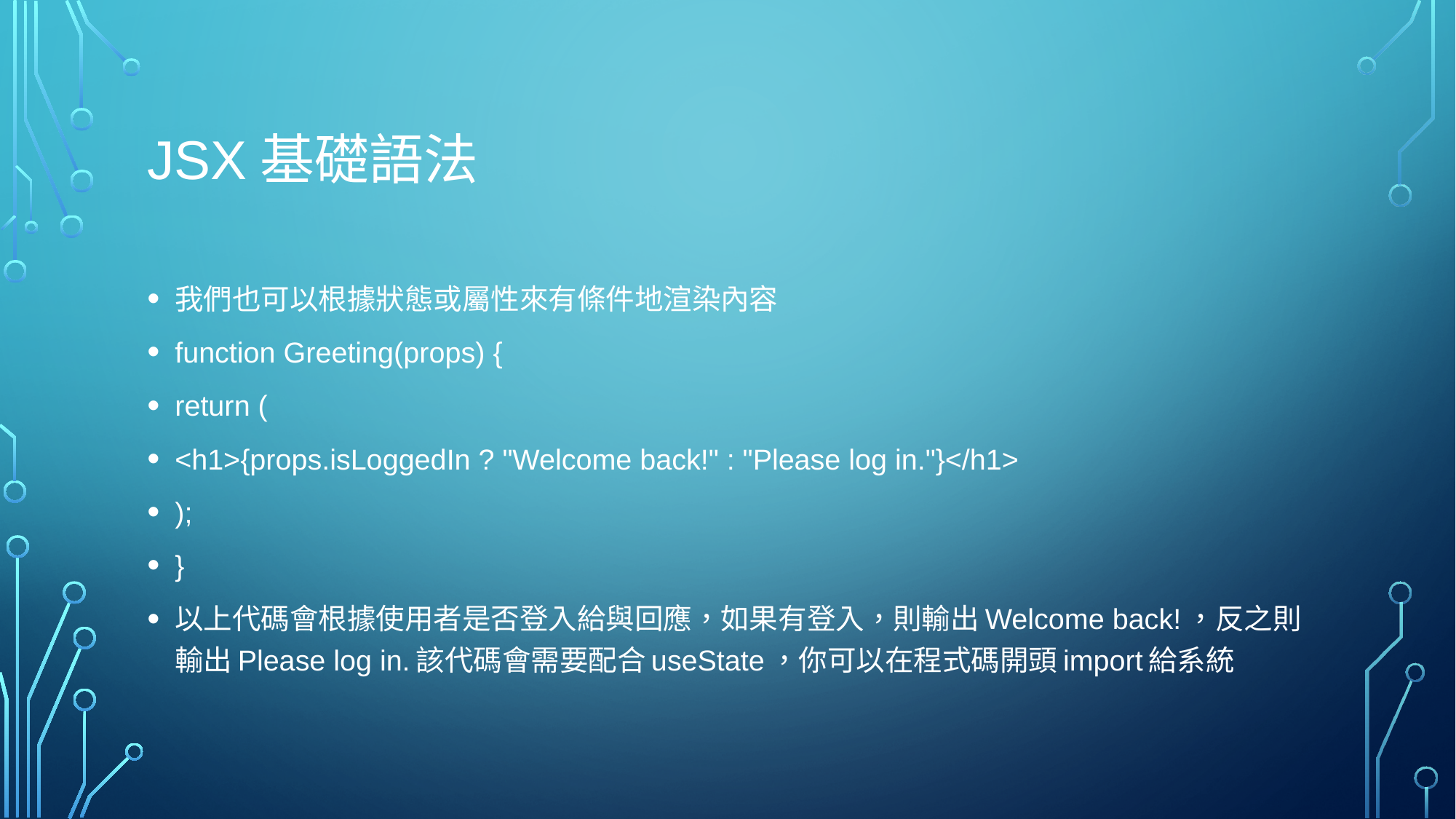

# JSX基礎語法
我們也可以根據狀態或屬性來有條件地渲染內容
function Greeting(props) {
return (
<h1>{props.isLoggedIn ? "Welcome back!" : "Please log in."}</h1>
);
}
以上代碼會根據使用者是否登入給與回應，如果有登入，則輸出Welcome back!，反之則輸出Please log in.該代碼會需要配合useState，你可以在程式碼開頭import給系統